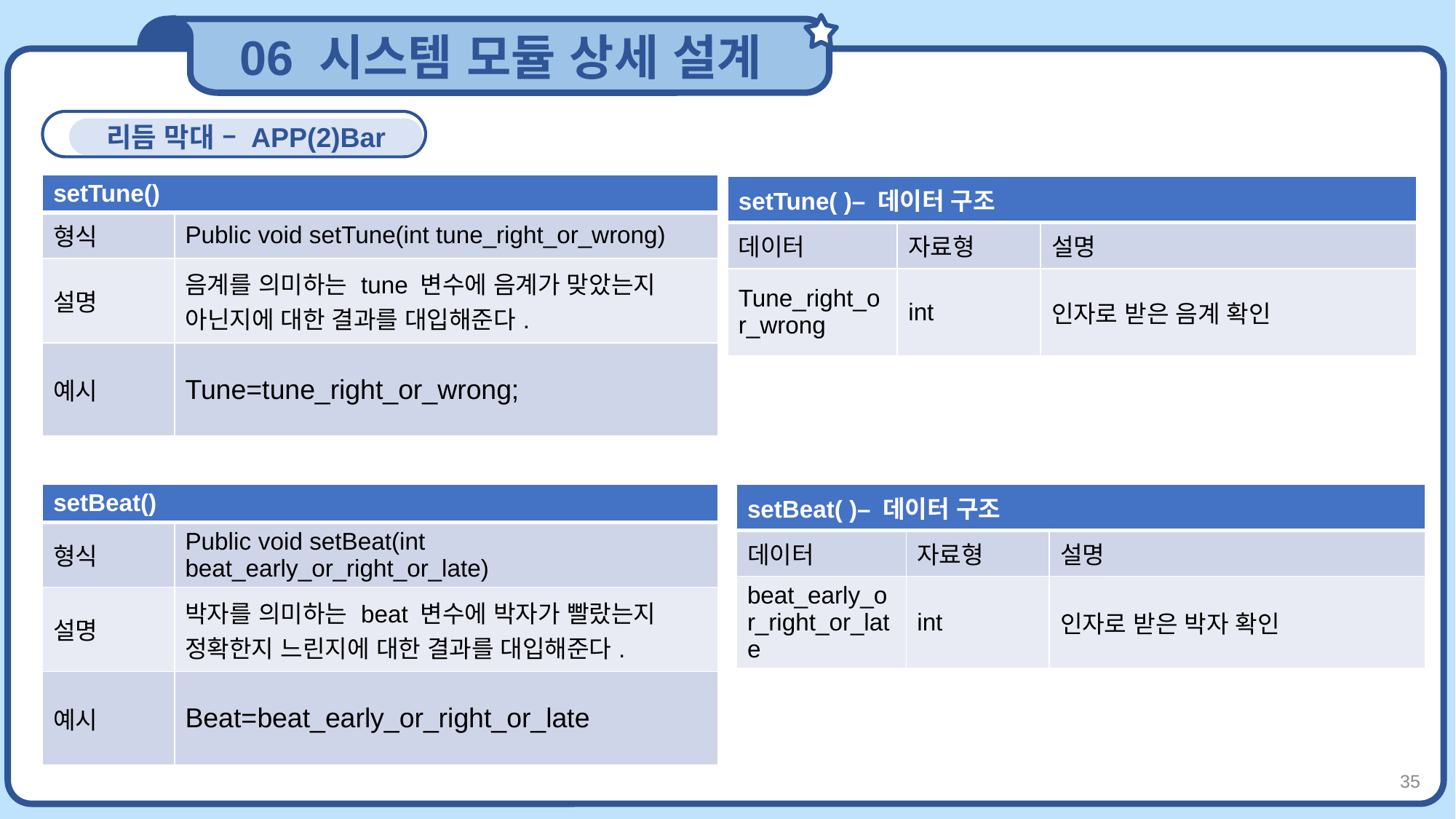

06 시스템 모듈 상세 설계

CONTENTS
리듬 막대 – APP(2)Bar
| setTune() |  |
| --- | --- |
| 형식 | Public void setTune(int tune\_right\_or\_wrong) |
| 설명 | 음계를 의미하는 tune 변수에 음계가 맞았는지 아닌지에 대한 결과를 대입해준다. |
| 예시 | Tune=tune\_right\_or\_wrong; |
| setTune( )– 데이터 구조 |  |  |
| --- | --- | --- |
| 데이터 | 자료형 | 설명 |
| Tune\_right\_or\_wrong | int | 인자로 받은 음계 확인 |
| setBeat() |  |
| --- | --- |
| 형식 | Public void setBeat(int beat\_early\_or\_right\_or\_late) |
| 설명 | 박자를 의미하는 beat 변수에 박자가 빨랐는지 정확한지 느린지에 대한 결과를 대입해준다. |
| 예시 | Beat=beat\_early\_or\_right\_or\_late |
| setBeat( )– 데이터 구조 |  |  |
| --- | --- | --- |
| 데이터 | 자료형 | 설명 |
| beat\_early\_or\_right\_or\_late | int | 인자로 받은 박자 확인 |
35